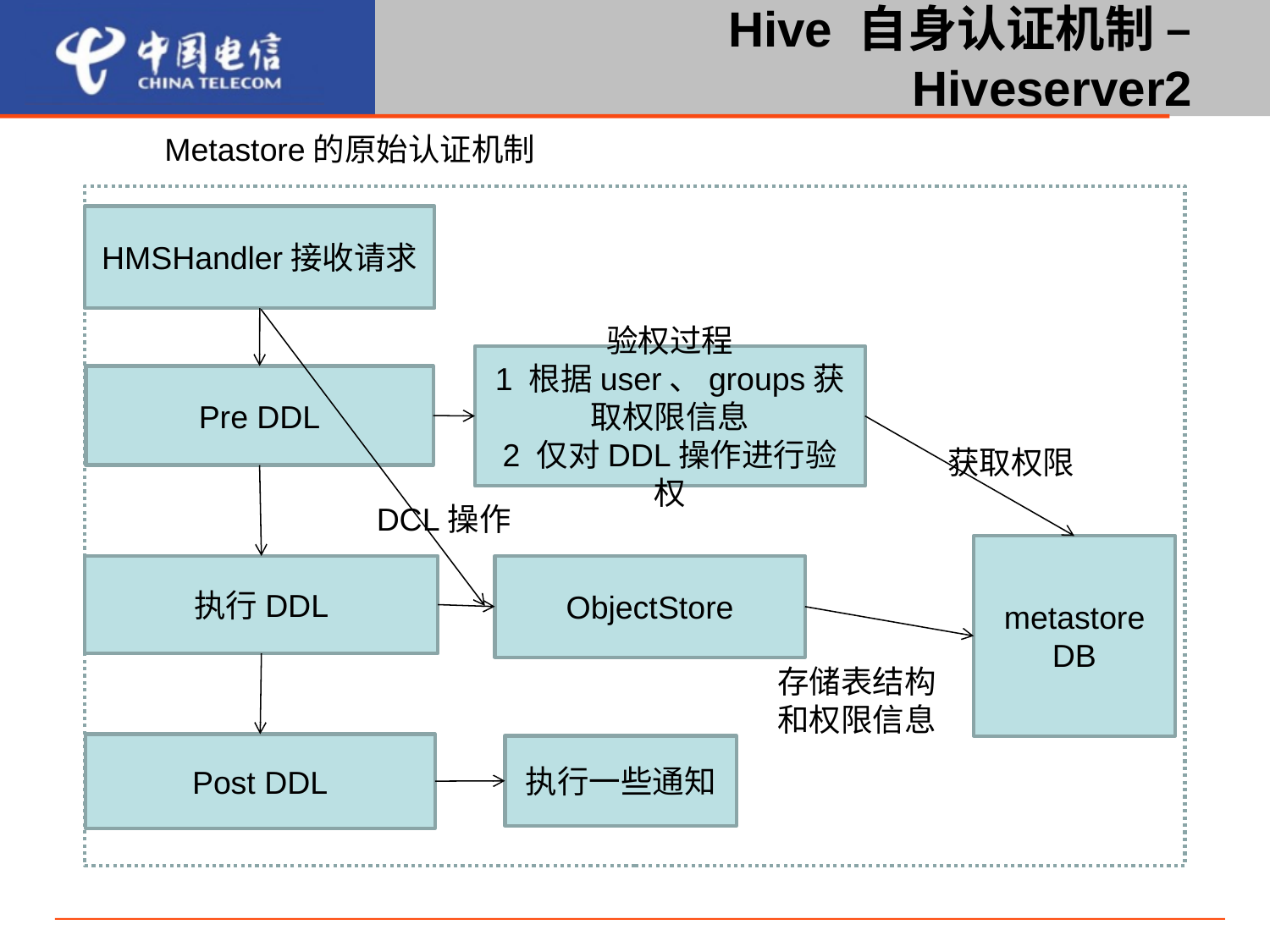

# Hive 自身认证机制 – Hiveserver2
Metastore的原始认证机制

HMSHandler接收请求
验权过程
1 根据user、groups获取权限信息
2 仅对DDL操作进行验权
Pre DDL
获取权限
DCL操作
metastore DB
执行DDL
ObjectStore
存储表结构和权限信息
Post DDL
执行一些通知